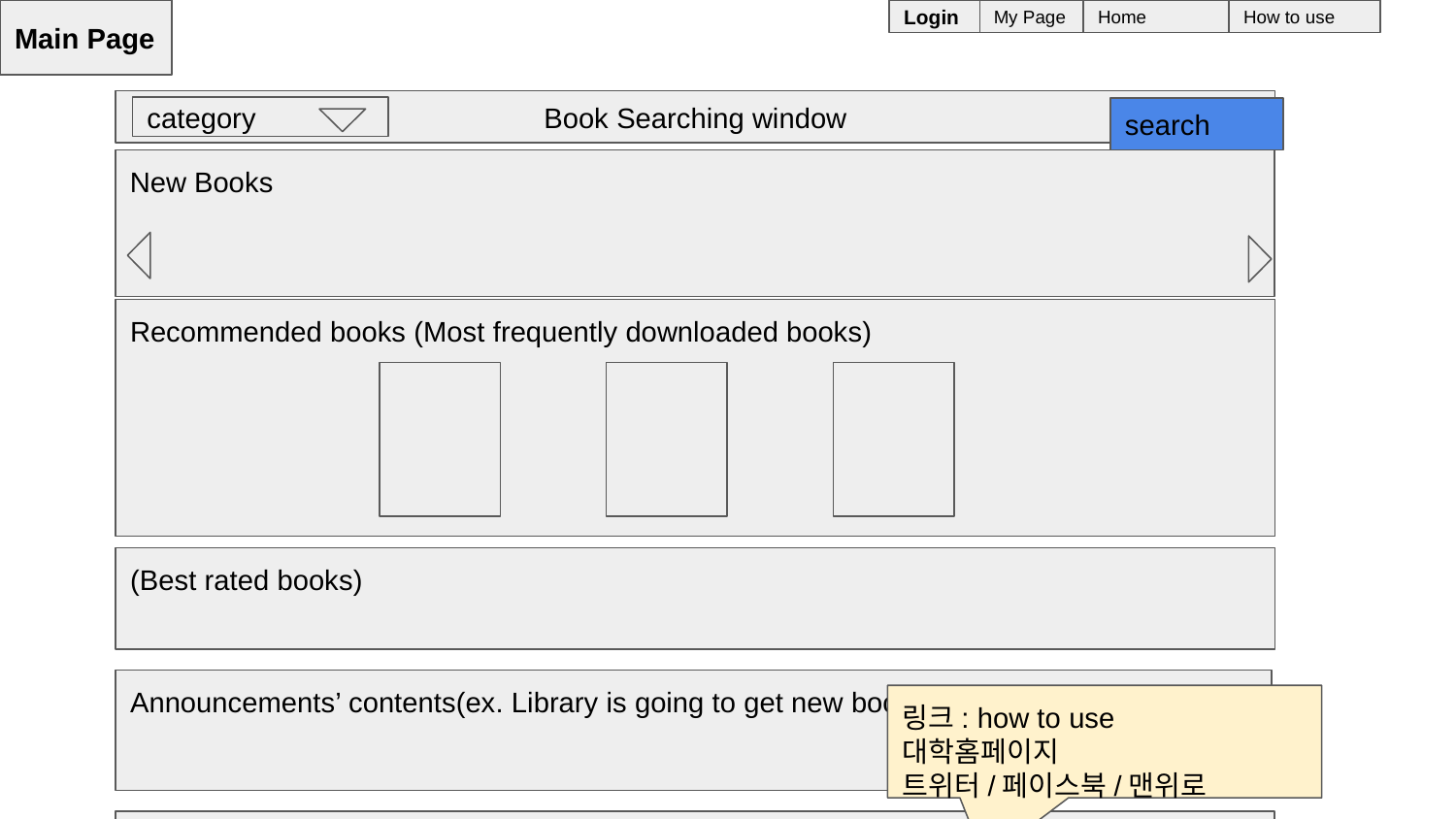

Main Page
Login
My Page
Home
How to use
Book Searching window
category
search

New Books

Recommended books (Most frequently downloaded books)

(Best rated books)

Announcements’ contents(ex. Library is going to get new books!)
링크: how to use
대학홈페이지
트위터/페이스북/맨위로
contacts/ links
    copyright